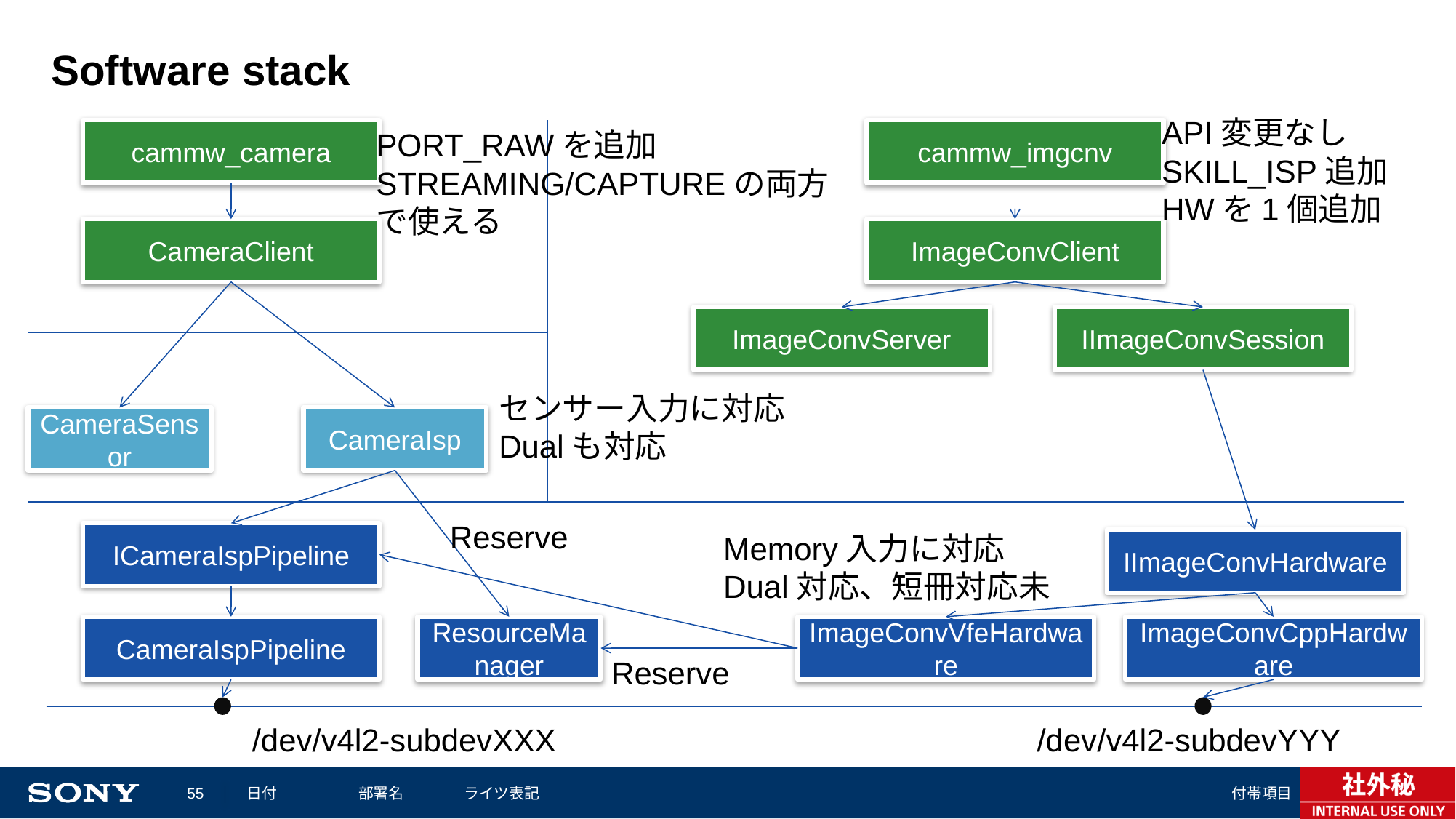

# Software stack
API変更なし
SKILL_ISP追加
HWを1個追加
PORT_RAWを追加
STREAMING/CAPTUREの両方
で使える
cammw_camera
cammw_imgcnv
CameraClient
ImageConvClient
ImageConvServer
IImageConvSession
センサー入力に対応
Dualも対応
CameraSensor
CameraIsp
Reserve
ICameraIspPipeline
Memory入力に対応
Dual対応、短冊対応未
IImageConvHardware
CameraIspPipeline
ResourceManager
ImageConvVfeHardware
ImageConvCppHardware
Reserve

/dev/v4l2-subdevXXX
/dev/v4l2-subdevYYY